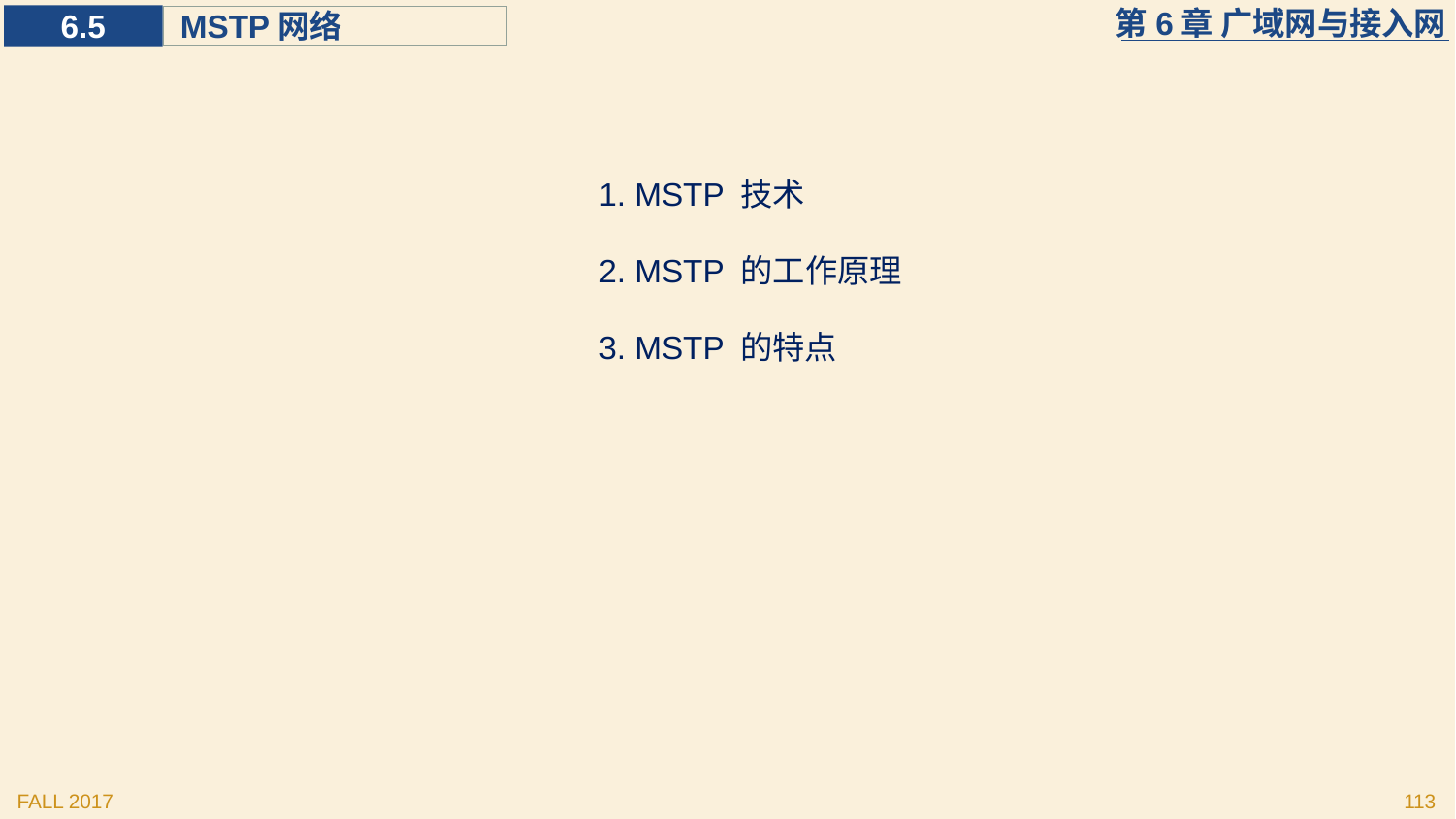

1. MSTP 技术
2. MSTP 的工作原理
3. MSTP 的特点